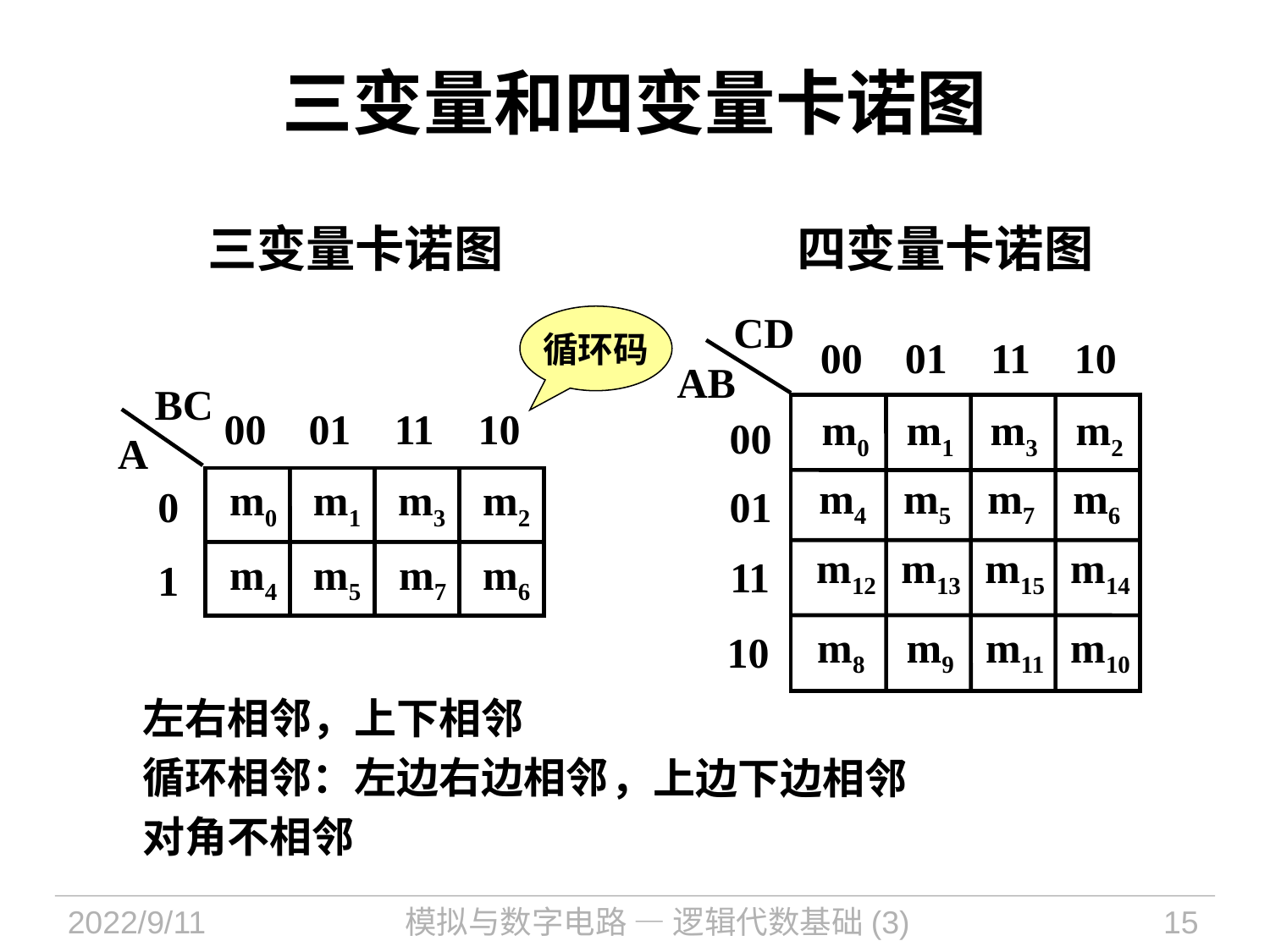

# 三变量和四变量卡诺图
三变量卡诺图
四变量卡诺图
CD
00
01
11
10

AB

 m0
 m1
 m3
 m2
00
 m4
 m5
 m7
 m6

01
 m12
 m13
 m15
 m14

11

  m8
 m9
 m11
 m10
10
循环码
BC
00
01
11
10

A

 m0
 m1
 m3
 m2
0

 m4
 m5
 m7
 m6
1
左右相邻，上下相邻
循环相邻：左边右边相邻
对角不相邻
，上边下边相邻
2022/9/11
模拟与数字电路 — 逻辑代数基础(3)
15